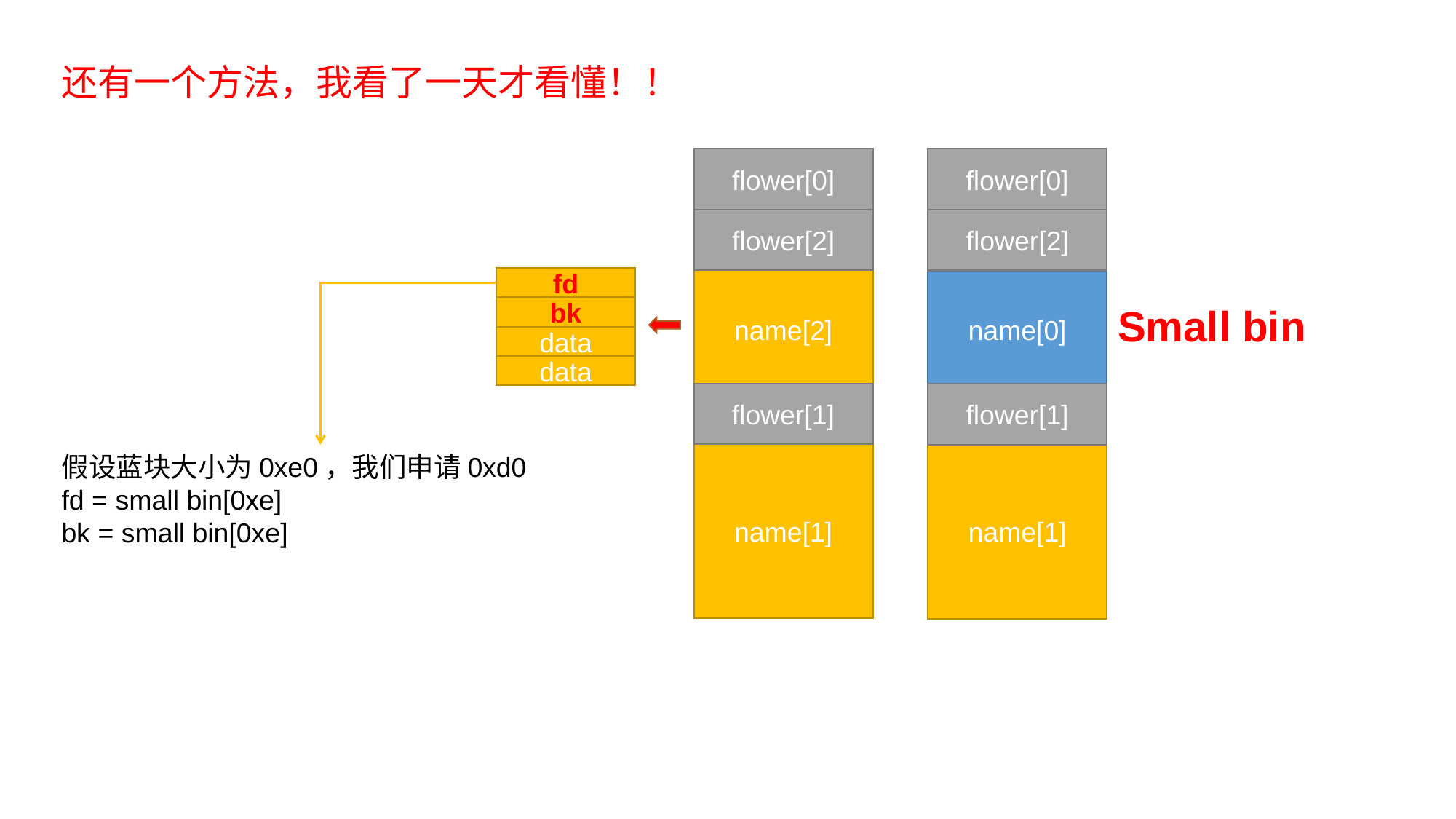

还有一个方法，我看了一天才看懂！！
flower[0]

name[2]
name[1]
flower[1]
flower[2]
flower[0]

name[0]
name[1]
flower[1]
flower[2]
fd
bk
data
data
Small bin

假设蓝块大小为0xe0，我们申请0xd0
fd = small bin[0xe]
bk = small bin[0xe]